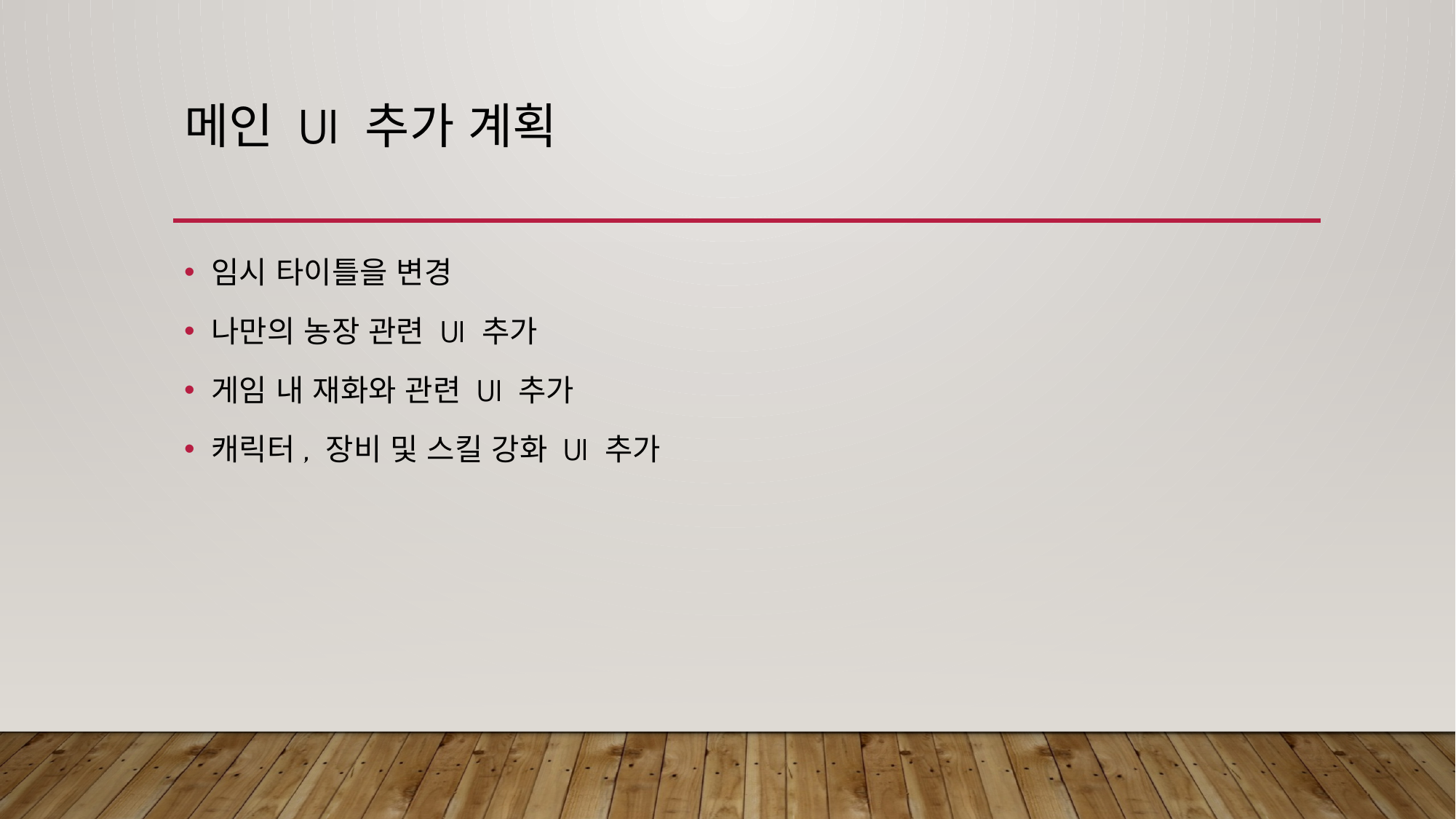

# 메인 UI 추가 계획
임시 타이틀을 변경
나만의 농장 관련 UI 추가
게임 내 재화와 관련 UI 추가
캐릭터, 장비 및 스킬 강화 UI 추가